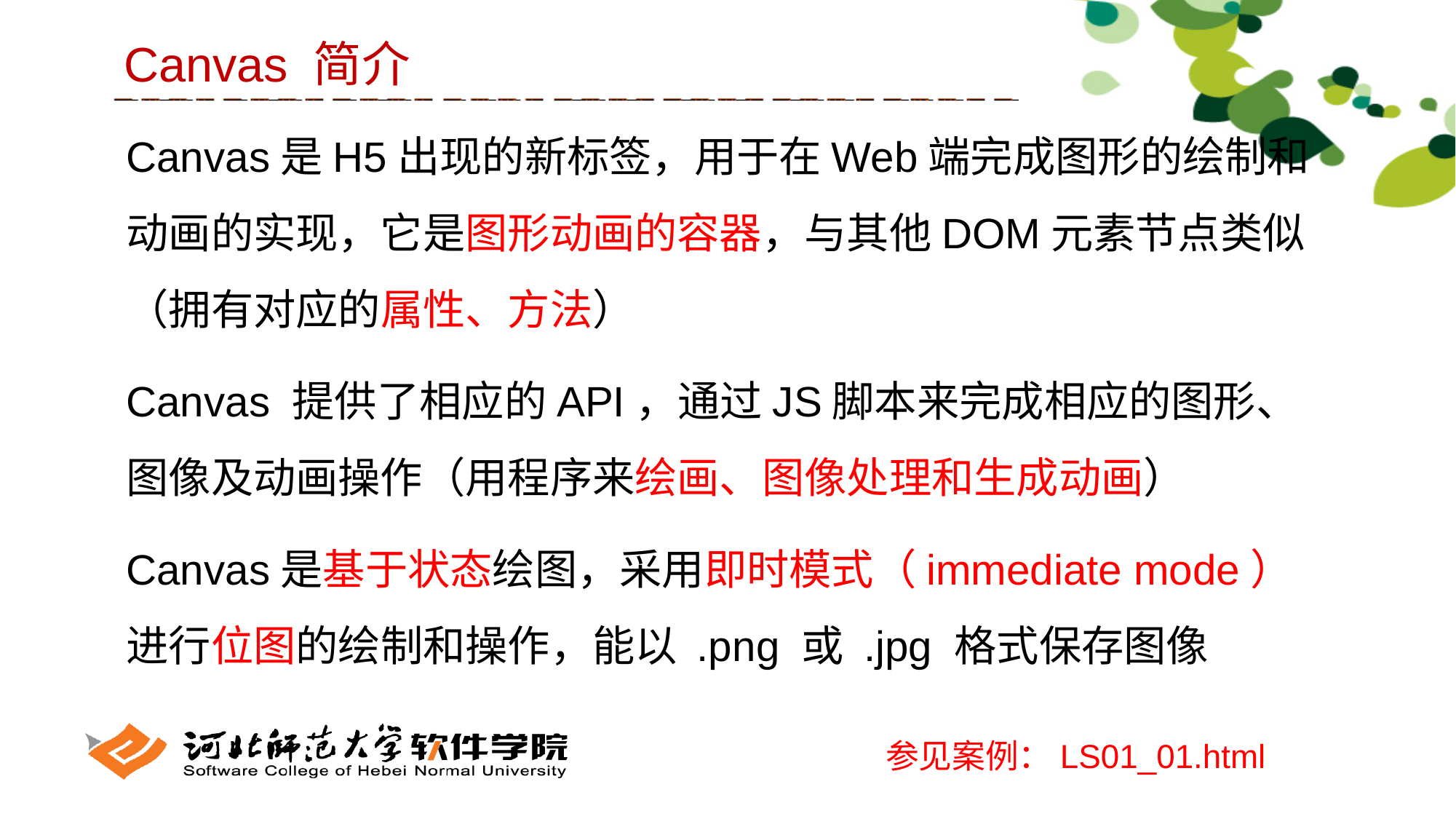

Canvas 简介
Canvas是H5出现的新标签，用于在Web端完成图形的绘制和动画的实现，它是图形动画的容器，与其他DOM元素节点类似（拥有对应的属性、方法）
Canvas 提供了相应的API，通过JS脚本来完成相应的图形、图像及动画操作（用程序来绘画、图像处理和生成动画）
Canvas是基于状态绘图，采用即时模式（immediate mode）进行位图的绘制和操作，能以 .png 或 .jpg 格式保存图像
参见案例：LS01_01.html